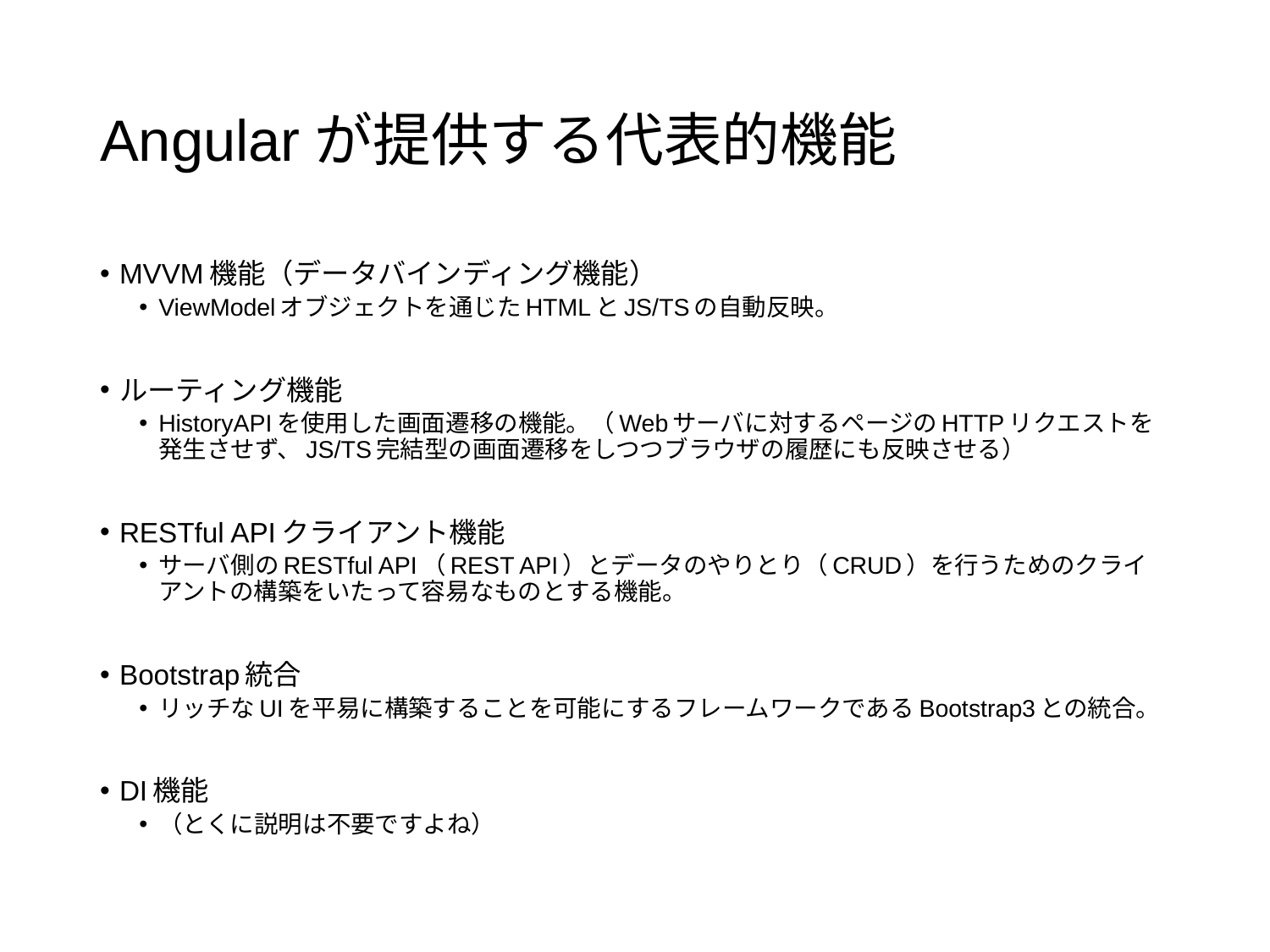

# Angularが提供する代表的機能
MVVM機能（データバインディング機能）
ViewModelオブジェクトを通じたHTMLとJS/TSの自動反映。

ルーティング機能
HistoryAPIを使用した画面遷移の機能。（Webサーバに対するページのHTTPリクエストを発生させず、JS/TS完結型の画面遷移をしつつブラウザの履歴にも反映させる）

RESTful APIクライアント機能
サーバ側のRESTful API（REST API）とデータのやりとり（CRUD）を行うためのクライアントの構築をいたって容易なものとする機能。

Bootstrap統合
リッチなUIを平易に構築することを可能にするフレームワークであるBootstrap3との統合。

DI機能
（とくに説明は不要ですよね）